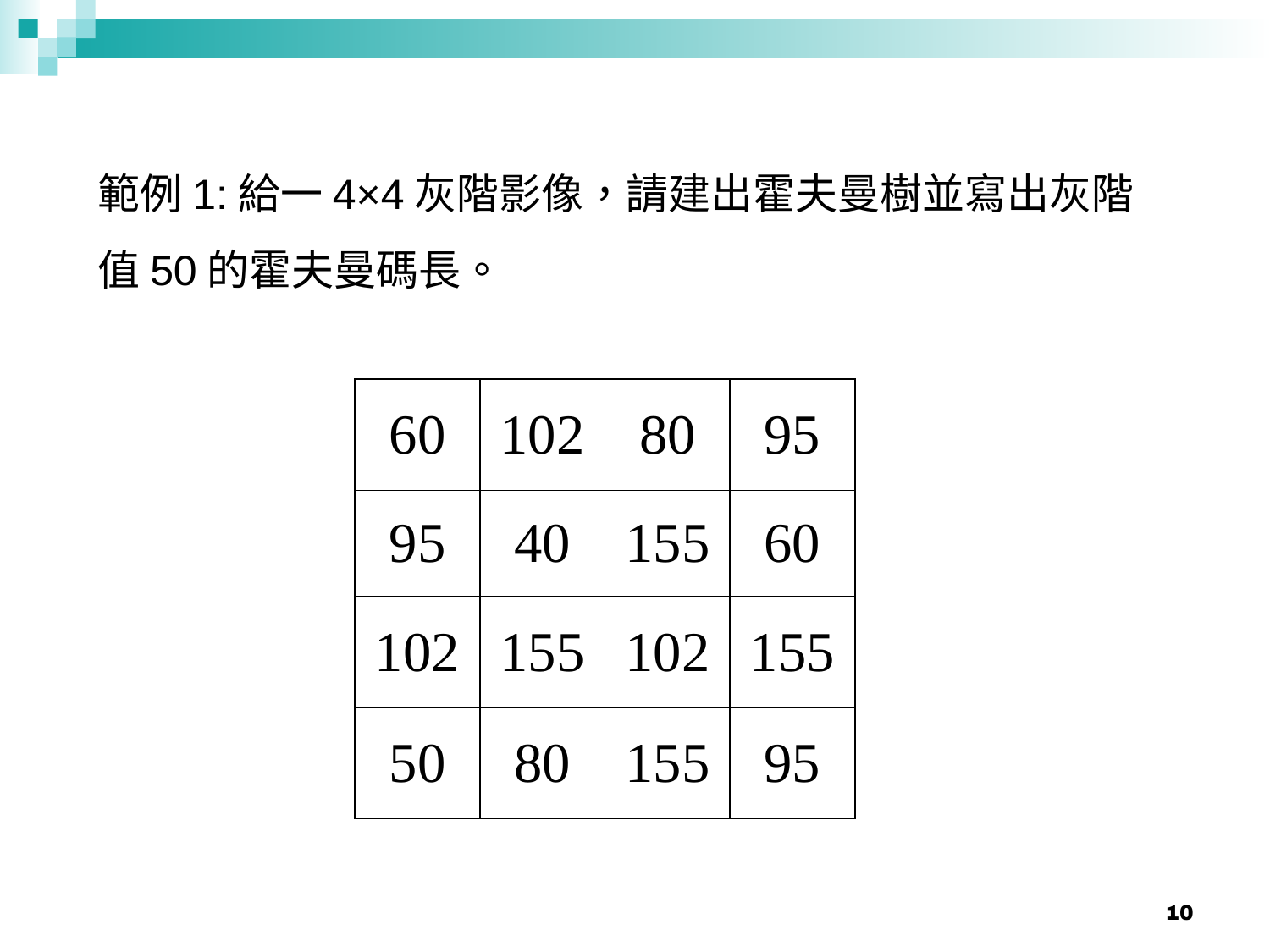

# 範例1:給一4×4灰階影像，請建出霍夫曼樹並寫出灰階值50的霍夫曼碼長。

| 60 | 102 | 80 | 95 |
| --- | --- | --- | --- |
| 95 | 40 | 155 | 60 |
| 102 | 155 | 102 | 155 |
| 50 | 80 | 155 | 95 |
10